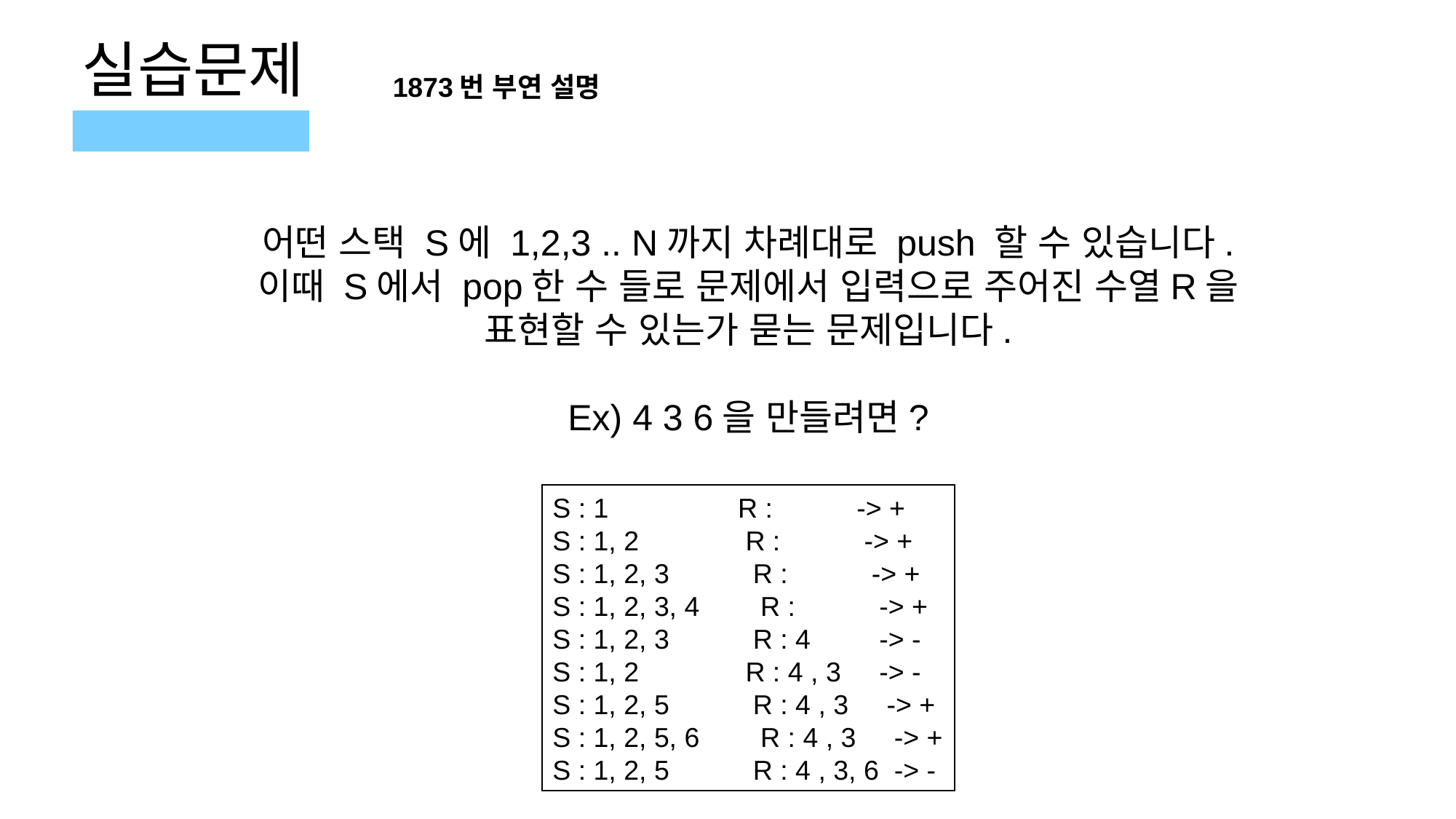

실습문제
1873번 부연 설명

어떤 스택 S에 1,2,3 .. N까지 차례대로 push 할 수 있습니다.
이때 S에서 pop한 수 들로 문제에서 입력으로 주어진 수열R을
표현할 수 있는가 묻는 문제입니다.

Ex) 4 3 6을 만들려면?

S : 1                 R :           -> +
S : 1, 2              R :           -> +
S : 1, 2, 3           R :           -> +
S : 1, 2, 3, 4        R :           -> +
S : 1, 2, 3           R : 4         -> -
S : 1, 2              R : 4 , 3     -> -
S : 1, 2, 5           R : 4 , 3     -> +
S : 1, 2, 5, 6        R : 4 , 3     -> +
S : 1, 2, 5           R : 4 , 3, 6  -> -